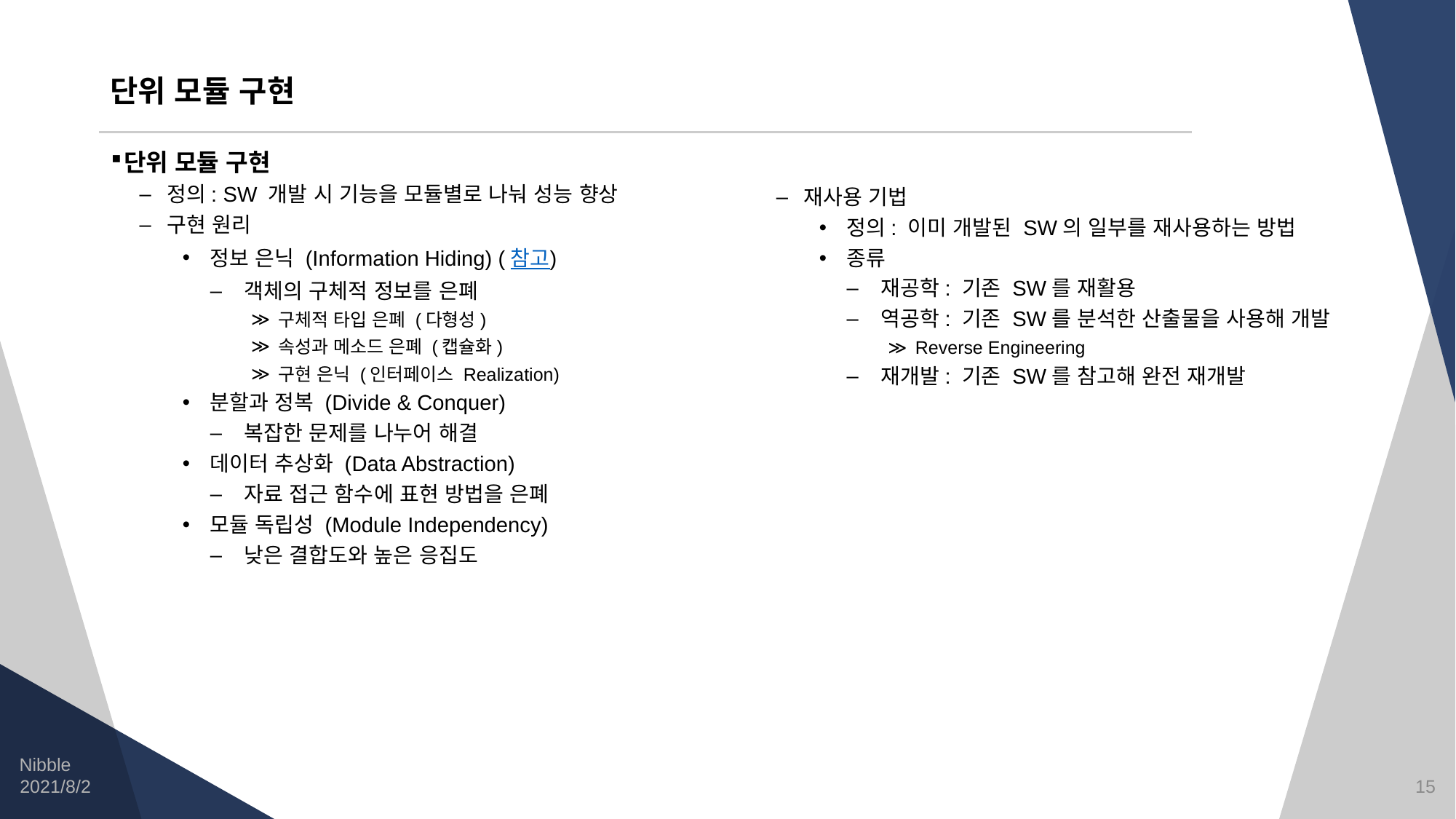

# 단위 모듈 구현

재사용 기법
정의: 이미 개발된 SW의 일부를 재사용하는 방법
종류
재공학: 기존 SW를 재활용
역공학: 기존 SW를 분석한 산출물을 사용해 개발
Reverse Engineering
재개발: 기존 SW를 참고해 완전 재개발
단위 모듈 구현
정의: SW 개발 시 기능을 모듈별로 나눠 성능 향상
구현 원리
정보 은닉 (Information Hiding) (참고)
객체의 구체적 정보를 은폐
구체적 타입 은폐 (다형성)
속성과 메소드 은폐 (캡슐화)
구현 은닉 (인터페이스 Realization)
분할과 정복 (Divide & Conquer)
복잡한 문제를 나누어 해결
데이터 추상화 (Data Abstraction)
자료 접근 함수에 표현 방법을 은폐
모듈 독립성 (Module Independency)
낮은 결합도와 높은 응집도
Nibble
2021/8/2
15